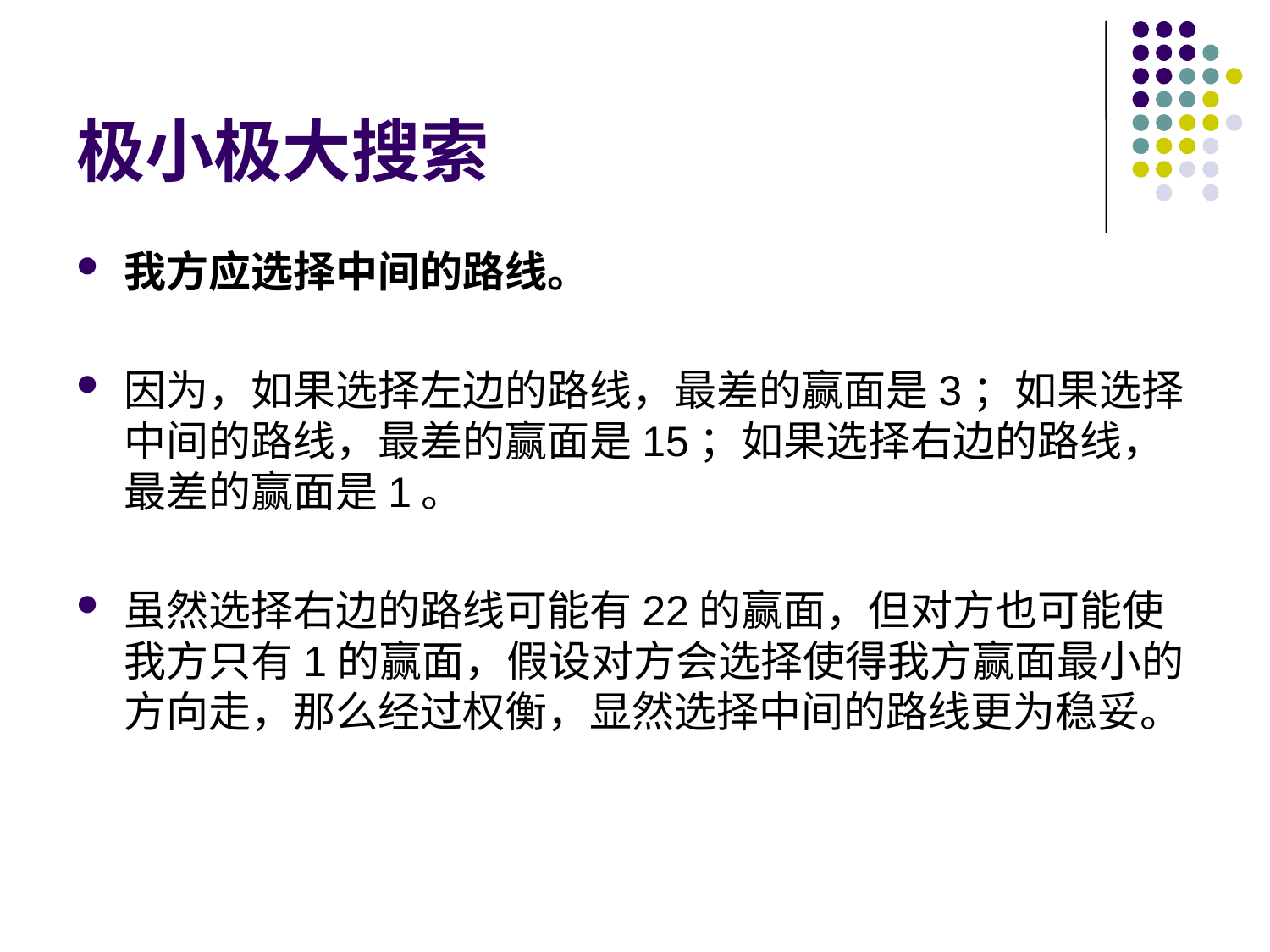

# 极小极大搜索
我方应选择中间的路线。

因为，如果选择左边的路线，最差的赢面是3；如果选择中间的路线，最差的赢面是15；如果选择右边的路线，最差的赢面是1。

虽然选择右边的路线可能有22的赢面，但对方也可能使我方只有1的赢面，假设对方会选择使得我方赢面最小的方向走，那么经过权衡，显然选择中间的路线更为稳妥。